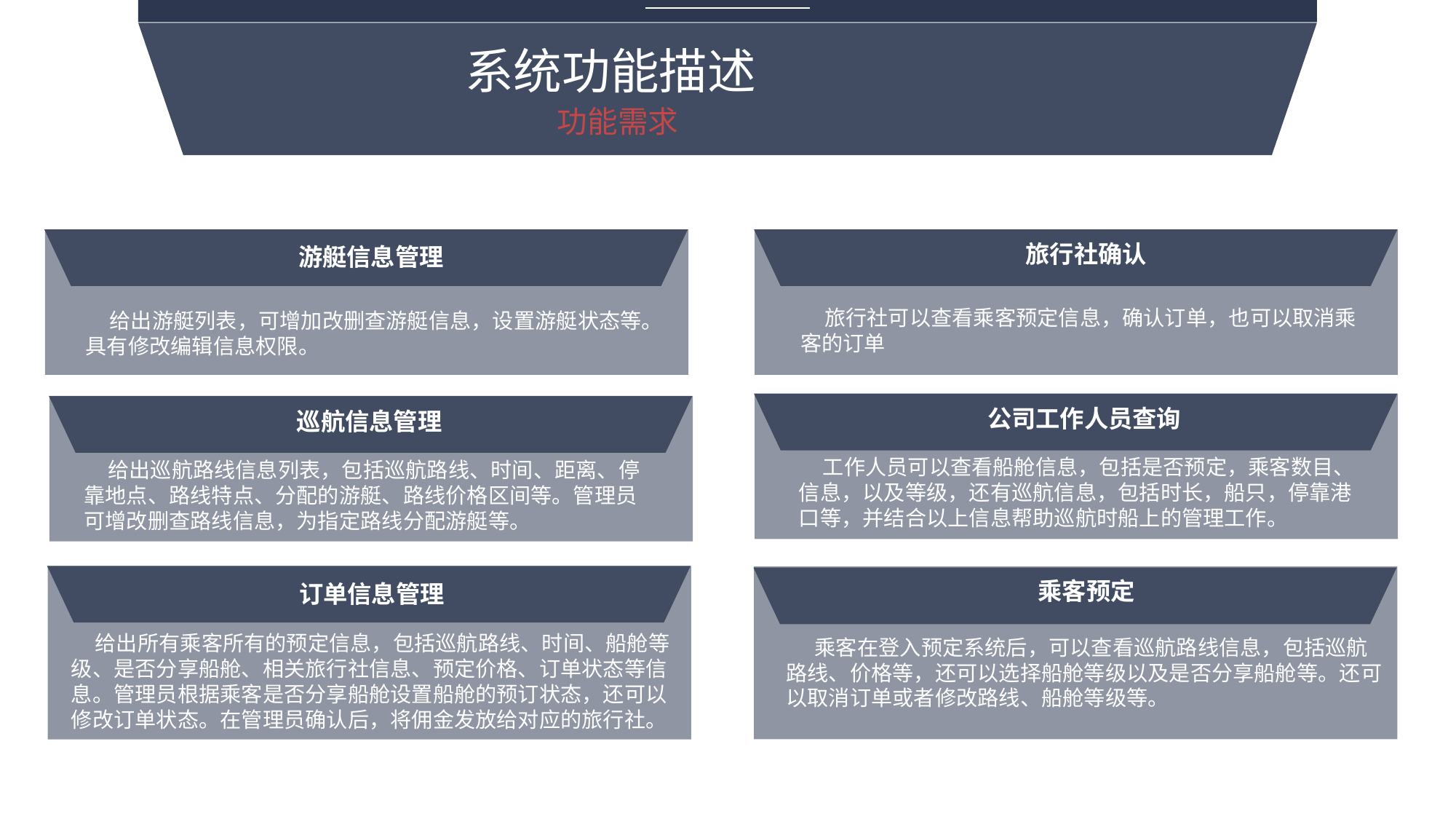

系统功能描述
功能需求

旅行社确认

    旅行社可以查看乘客预定信息，确认订单，也可以取消乘客的订单
游艇信息管理

    给出游艇列表，可增加改删查游艇信息，设置游艇状态等。具有修改编辑信息权限。

公司工作人员查询

    工作人员可以查看船舱信息，包括是否预定，乘客数目、信息，以及等级，还有巡航信息，包括时长，船只，停靠港口等，并结合以上信息帮助巡航时船上的管理工作。
巡航信息管理

    给出巡航路线信息列表，包括巡航路线、时间、距离、停靠地点、路线特点、分配的游艇、路线价格区间等。管理员可增改删查路线信息，为指定路线分配游艇等。

乘客预定

     乘客在登入预定系统后，可以查看巡航路线信息，包括巡航路线、价格等，还可以选择船舱等级以及是否分享船舱等。还可以取消订单或者修改路线、船舱等级等。
订单信息管理

    给出所有乘客所有的预定信息，包括巡航路线、时间、船舱等级、是否分享船舱、相关旅行社信息、预定价格、订单状态等信息。管理员根据乘客是否分享船舱设置船舱的预订状态，还可以修改订单状态。在管理员确认后，将佣金发放给对应的旅行社。